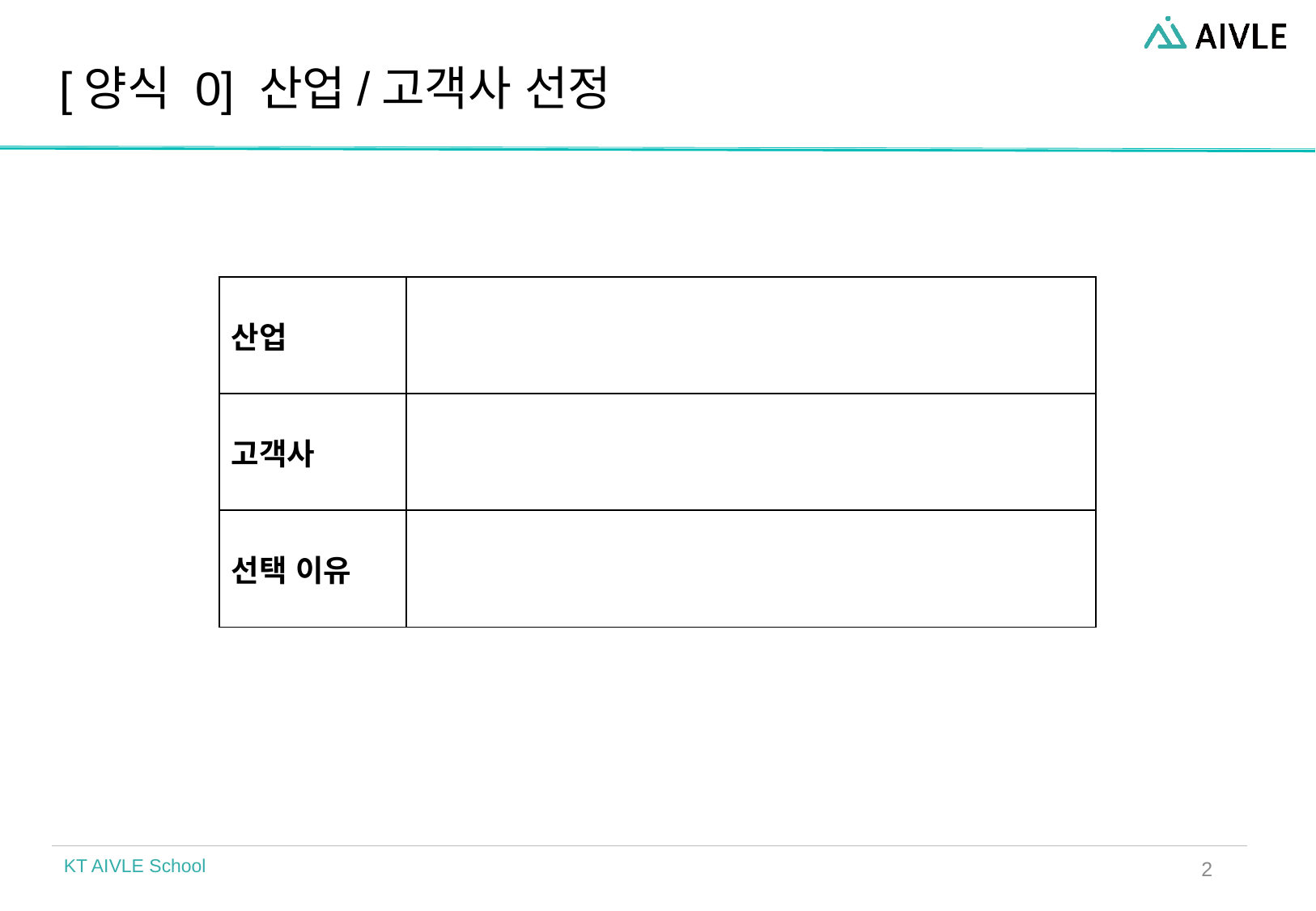

# [양식 0] 산업/고객사 선정
| 산업 |  |
| --- | --- |
| 고객사 |  |
| 선택 이유 |  |